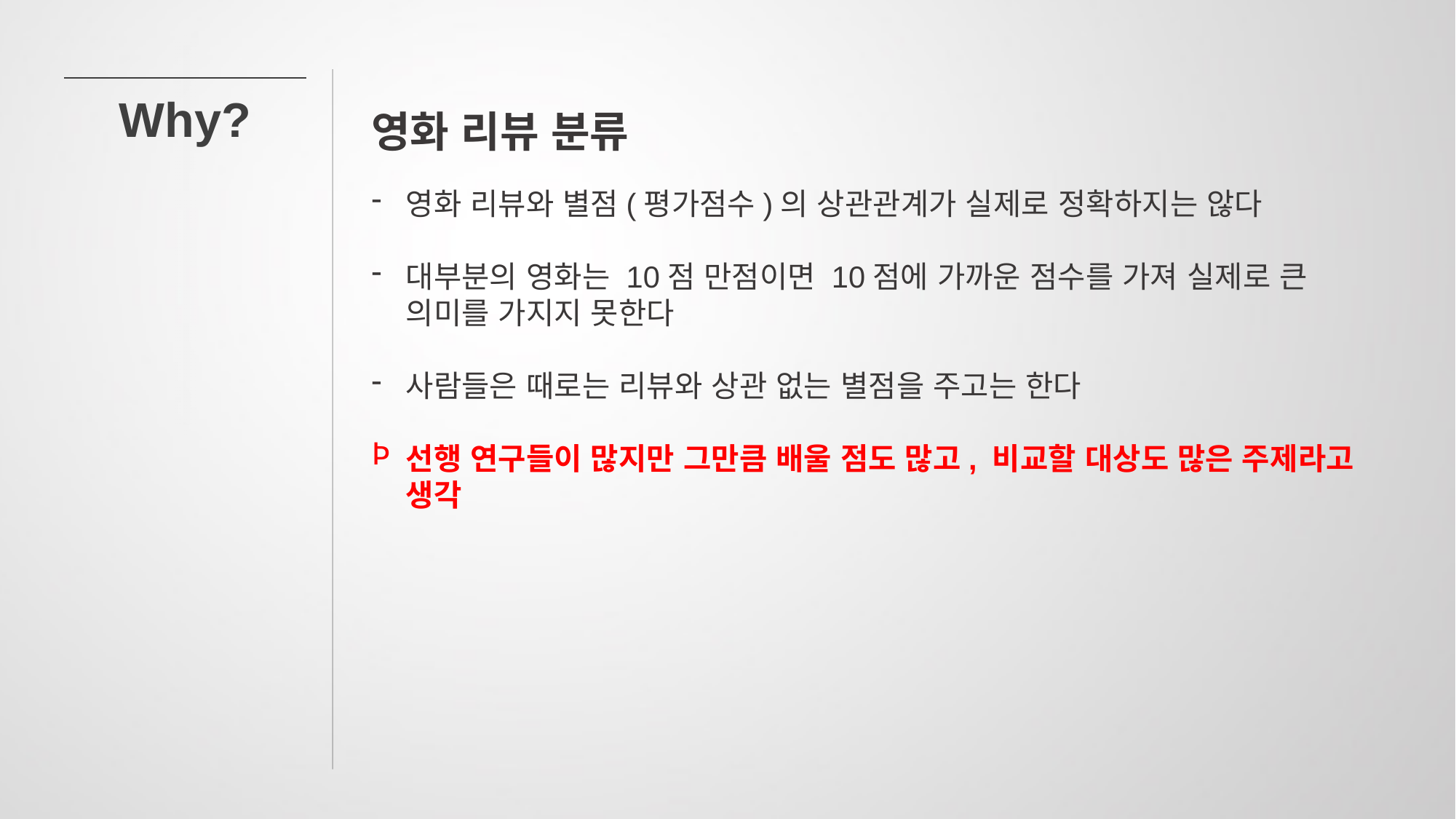

Why?
영화 리뷰 분류

영화 리뷰와 별점(평가점수)의 상관관계가 실제로 정확하지는 않다

대부분의 영화는 10점 만점이면 10점에 가까운 점수를 가져 실제로 큰 의미를 가지지 못한다

사람들은 때로는 리뷰와 상관 없는 별점을 주고는 한다

선행 연구들이 많지만 그만큼 배울 점도 많고, 비교할 대상도 많은 주제라고 생각